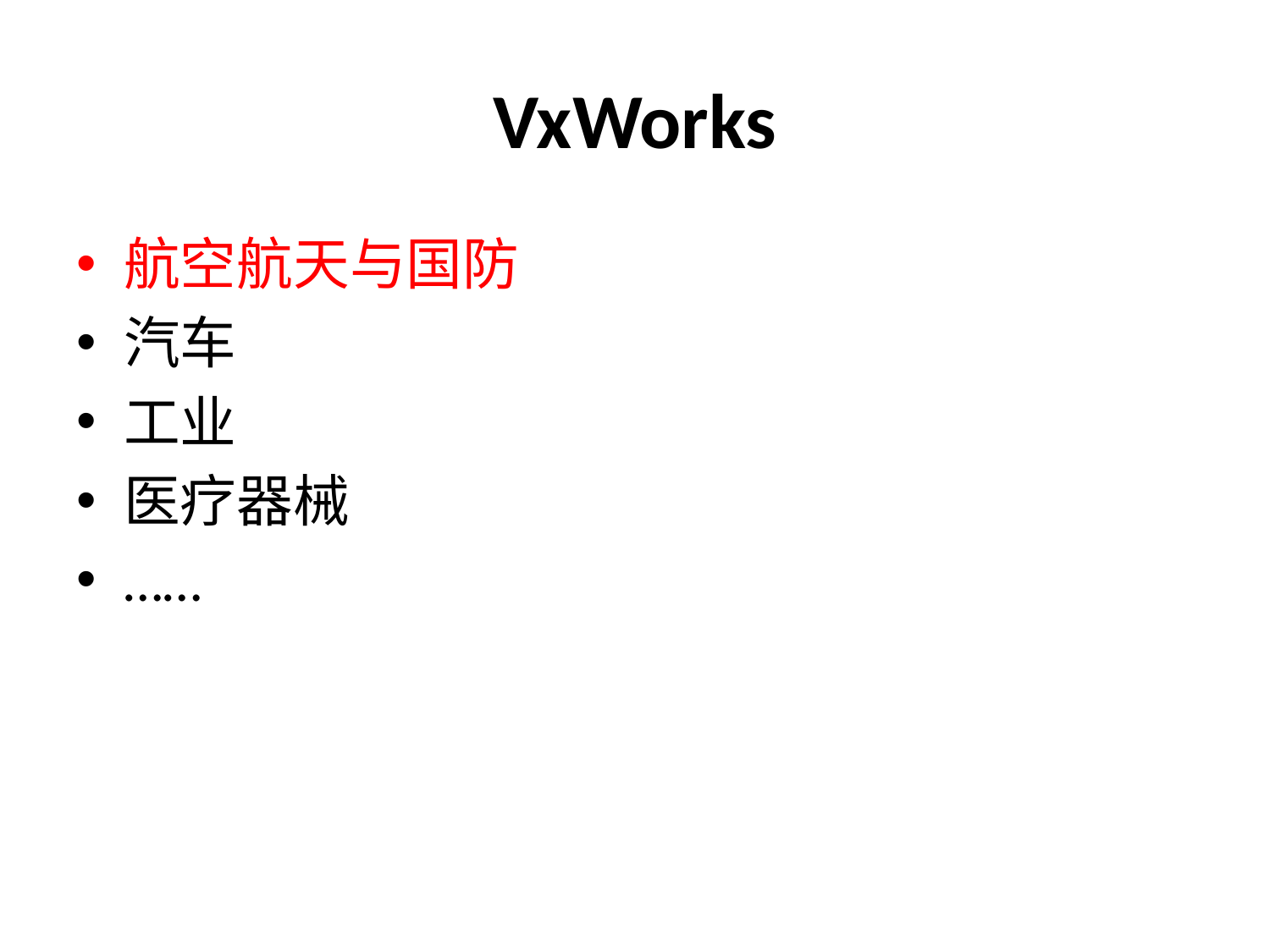

# VxWorks
航空航天与国防
汽车
工业
医疗器械
……